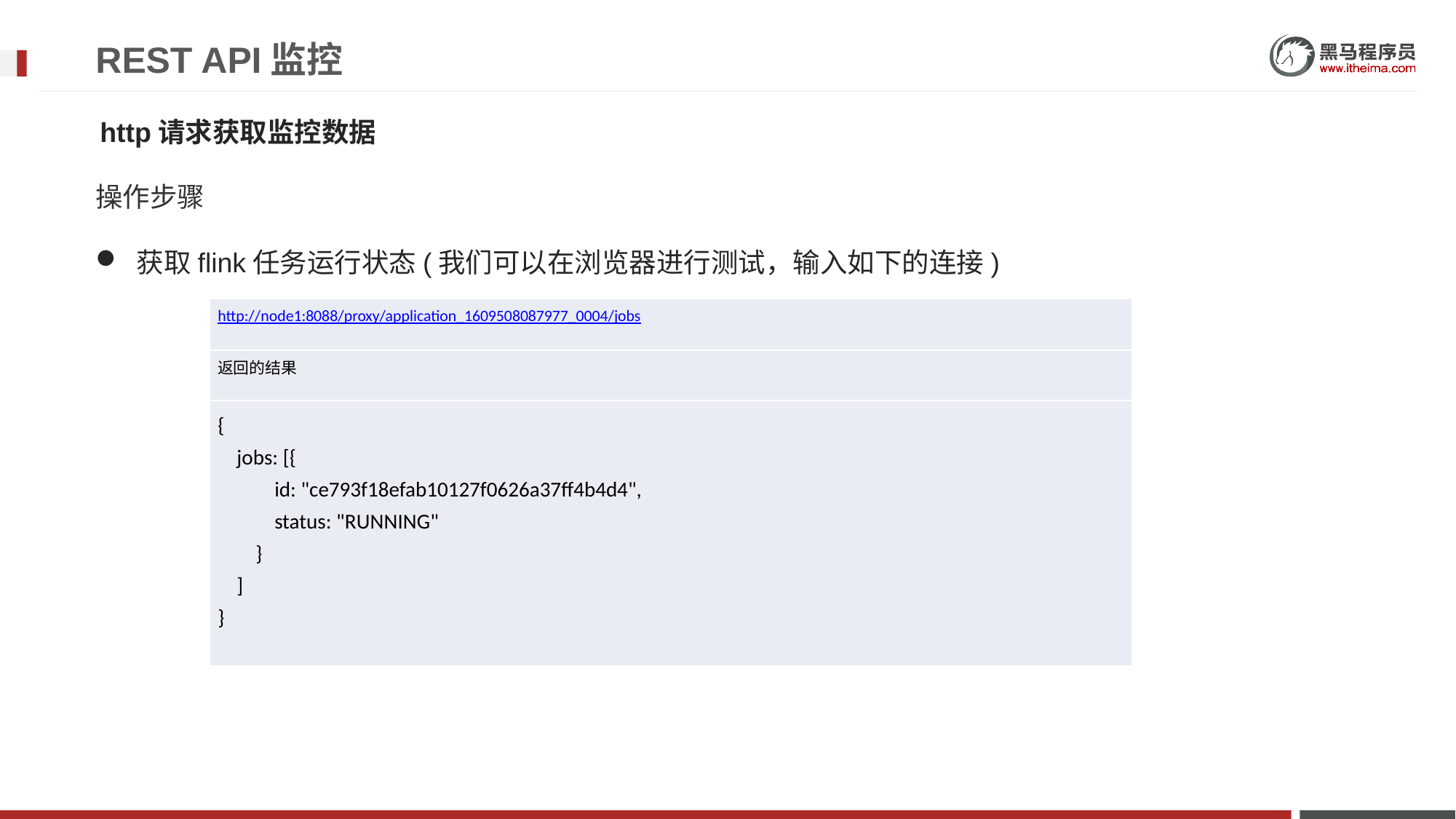

# REST API监控
http请求获取监控数据
操作步骤
获取flink任务运行状态(我们可以在浏览器进行测试，输入如下的连接)
| http://node1:8088/proxy/application\_1609508087977\_0004/jobs |
| --- |
| 返回的结果 |
| { jobs: [{ id: "ce793f18efab10127f0626a37ff4b4d4", status: "RUNNING" } ] } |